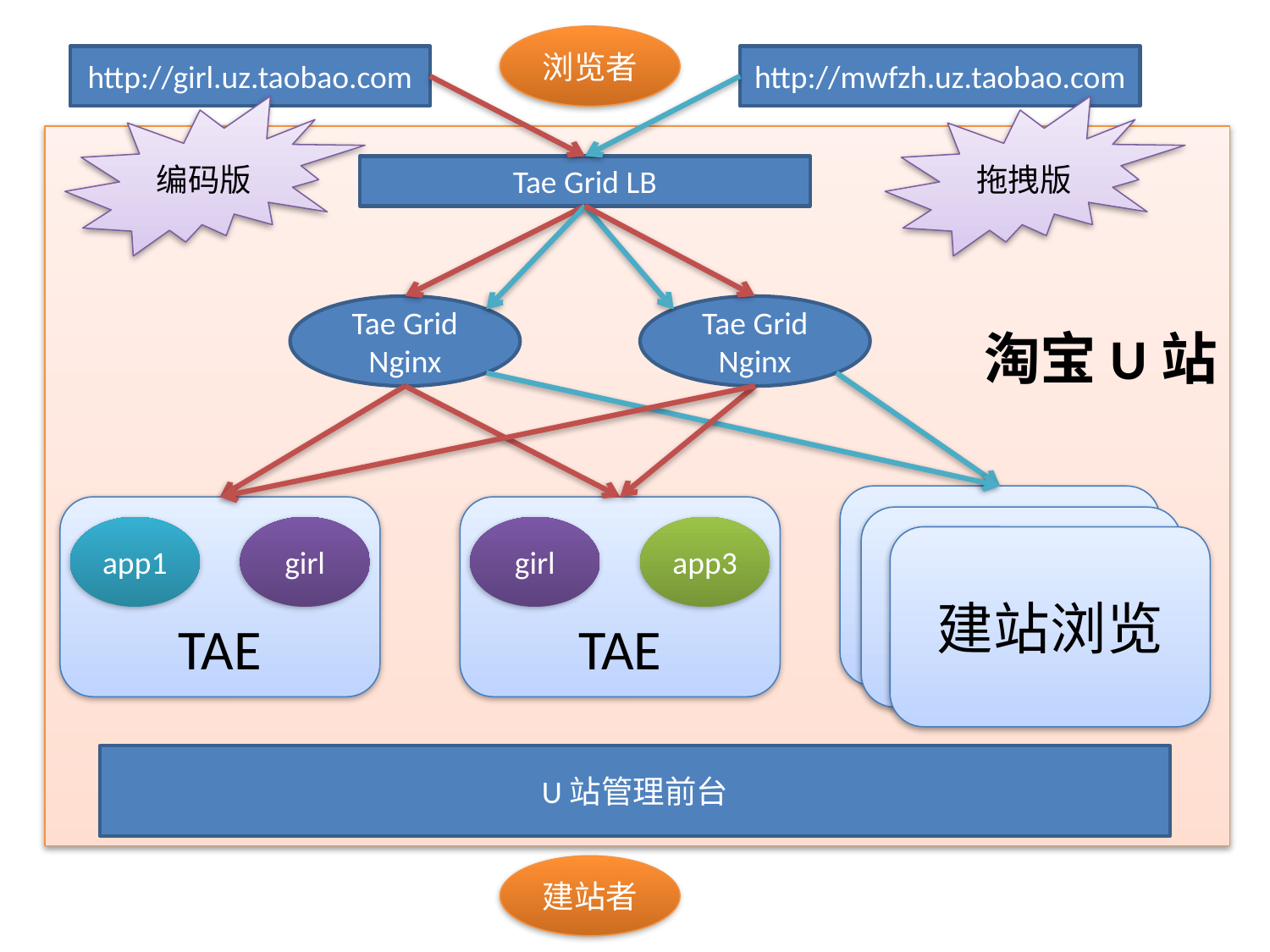

浏览者
http://girl.uz.taobao.com
http://mwfzh.uz.taobao.com
编码版
拖拽版

淘宝U站
Tae Grid LB
Tae Grid Nginx
Tae Grid Nginx

拖拽版

TAE

TAE

拖拽版
app1
girl
girl
app3
建站浏览
U站管理前台
建站者